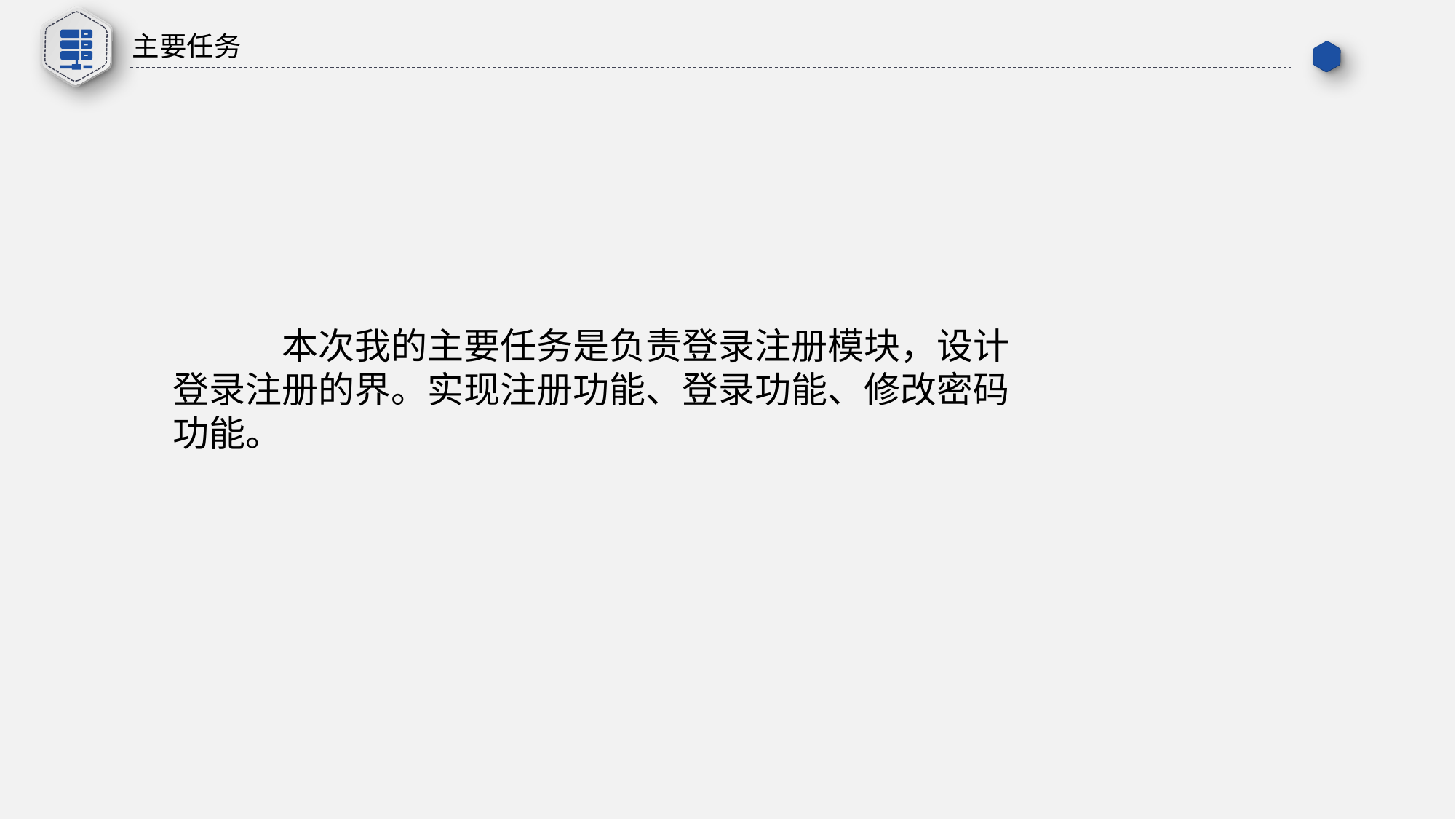

主要任务

	本次我的主要任务是负责登录注册模块，设计登录注册的界。实现注册功能、登录功能、修改密码功能。